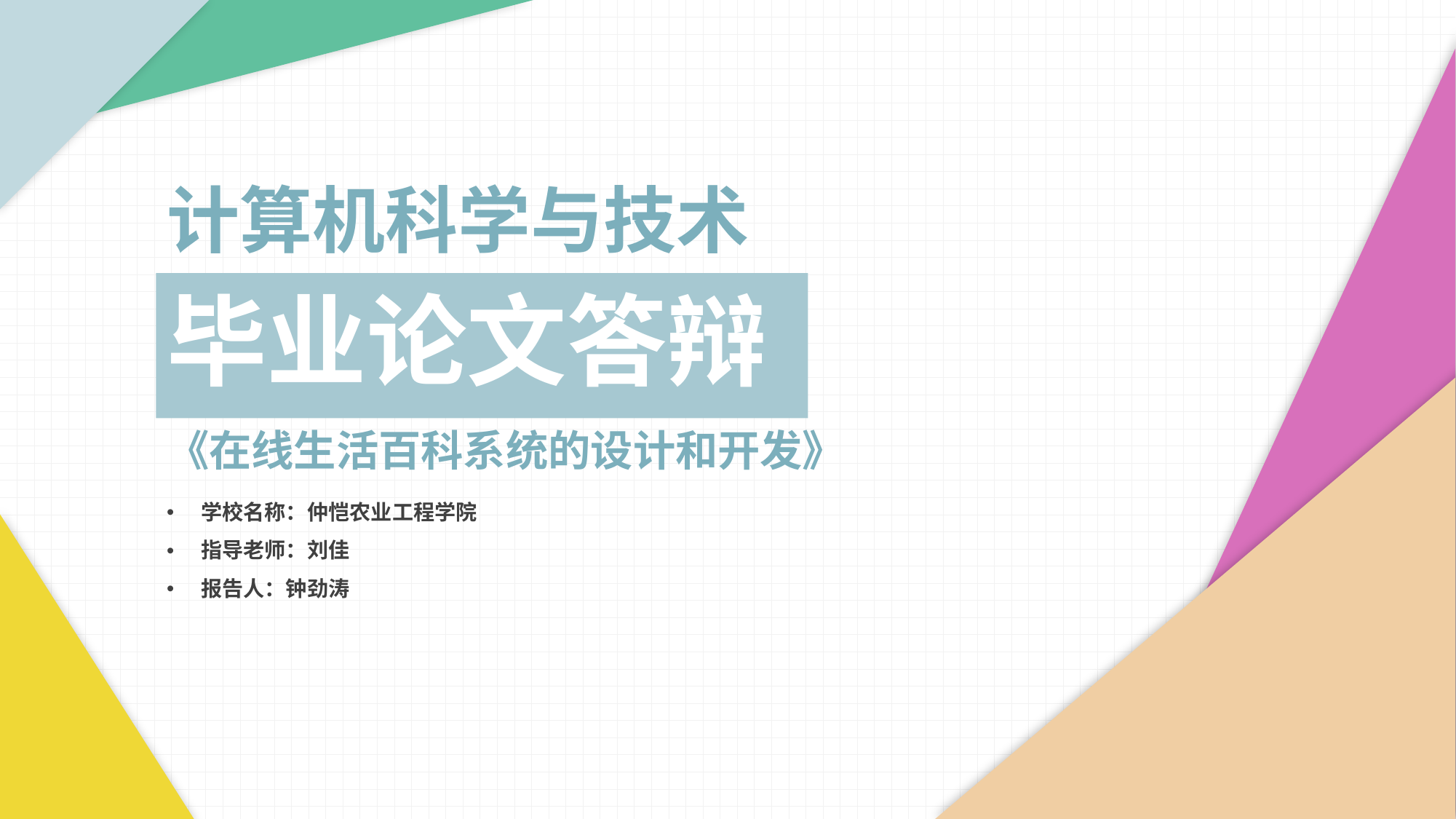

计算机科学与技术
毕业论文答辩
《在线生活百科系统的设计和开发》
学校名称：仲恺农业工程学院
指导老师：刘佳
报告人：钟劲涛